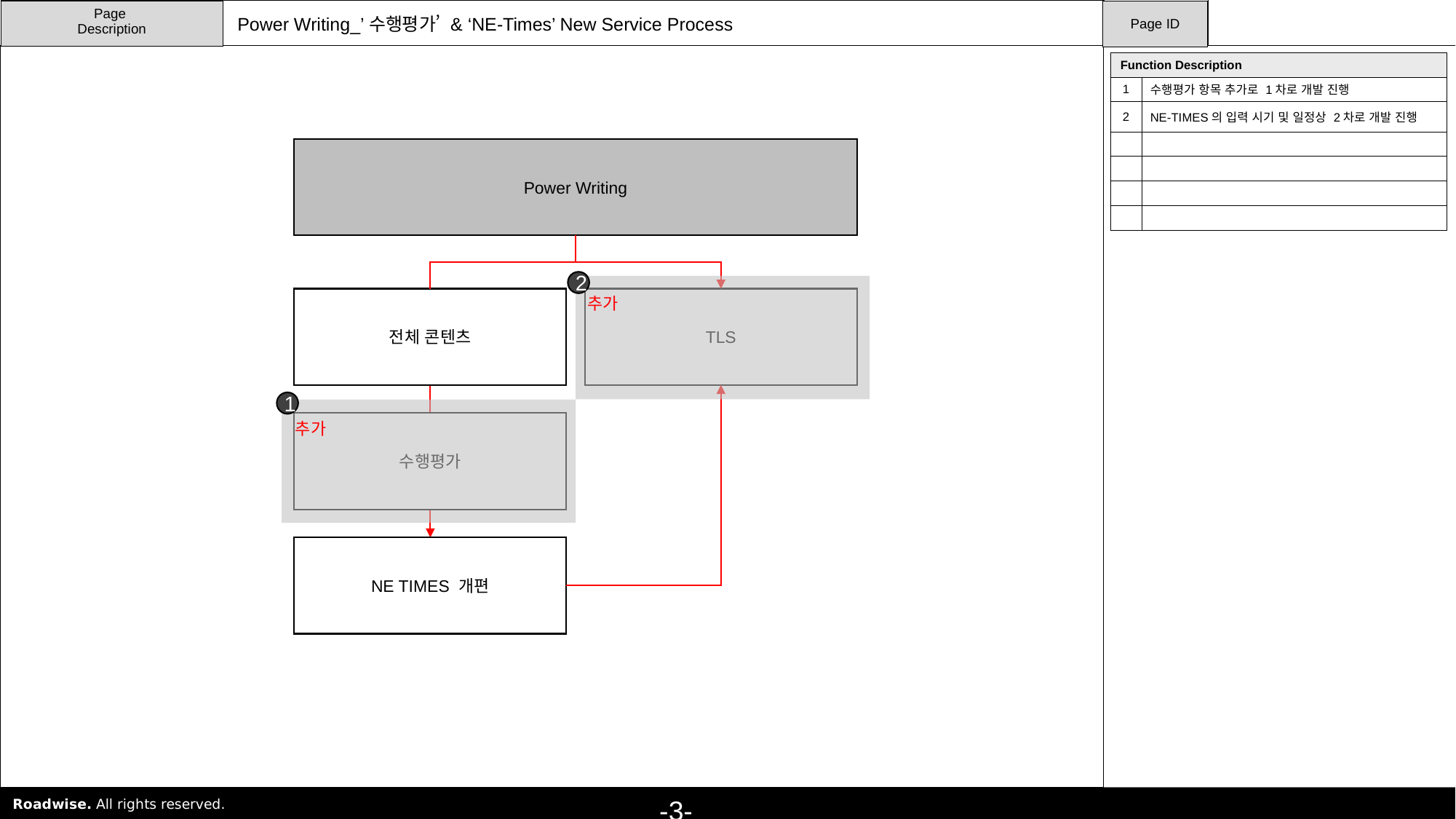

Power Writing_’수행평가’ & ‘NE-Times’ New Service Process
| Function Description |  |
| --- | --- |
| 1 | 수행평가 항목 추가로 1차로 개발 진행 |
| 2 | NE-TIMES의 입력 시기 및 일정상 2차로 개발 진행 |
|  |  |
|  |  |
|  |  |
|  |  |
Power Writing
2

추가
TLS
전체 콘텐츠
1

추가
수행평가
NE TIMES 개편